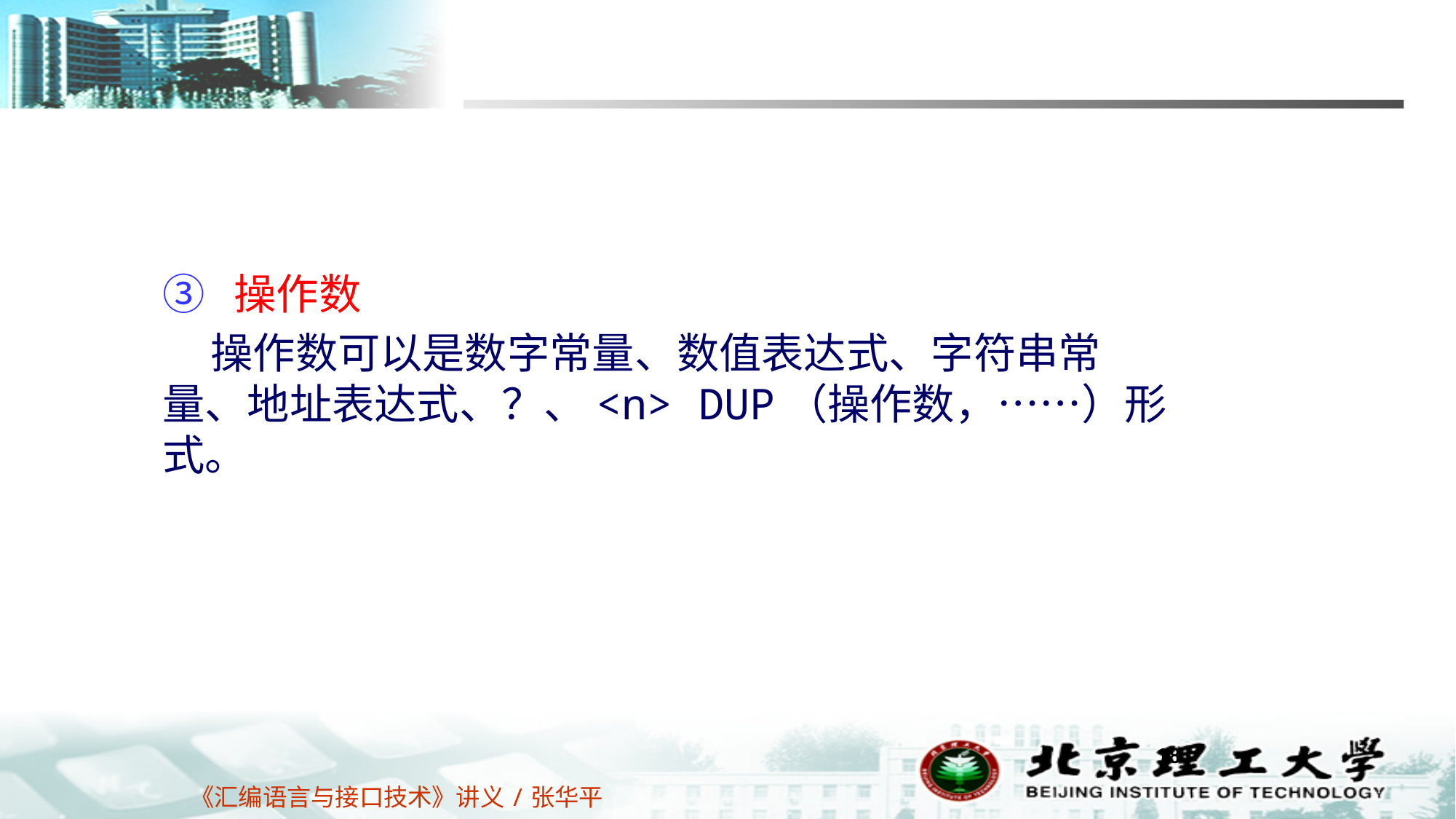

③  操作数
    操作数可以是数字常量、数值表达式、字符串常量、地址表达式、？、<n> DUP（操作数，……）形式。
18